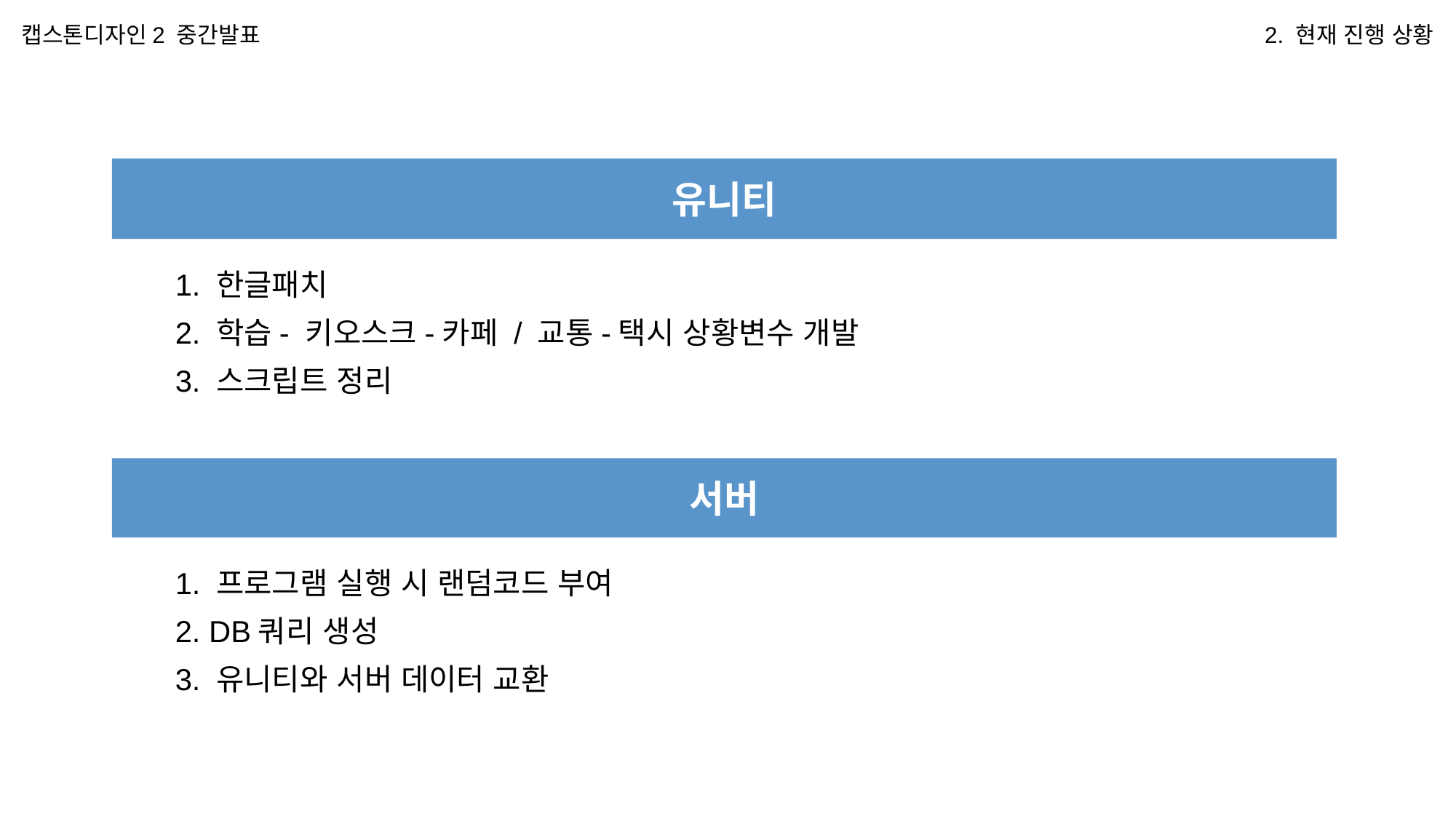

캡스톤디자인2 중간발표
2. 현재 진행 상황
유니티
1. 한글패치
2. 학습- 키오스크-카페 / 교통-택시 상황변수 개발
3. 스크립트 정리
서버
1. 프로그램 실행 시 랜덤코드 부여
2. DB쿼리 생성
3. 유니티와 서버 데이터 교환